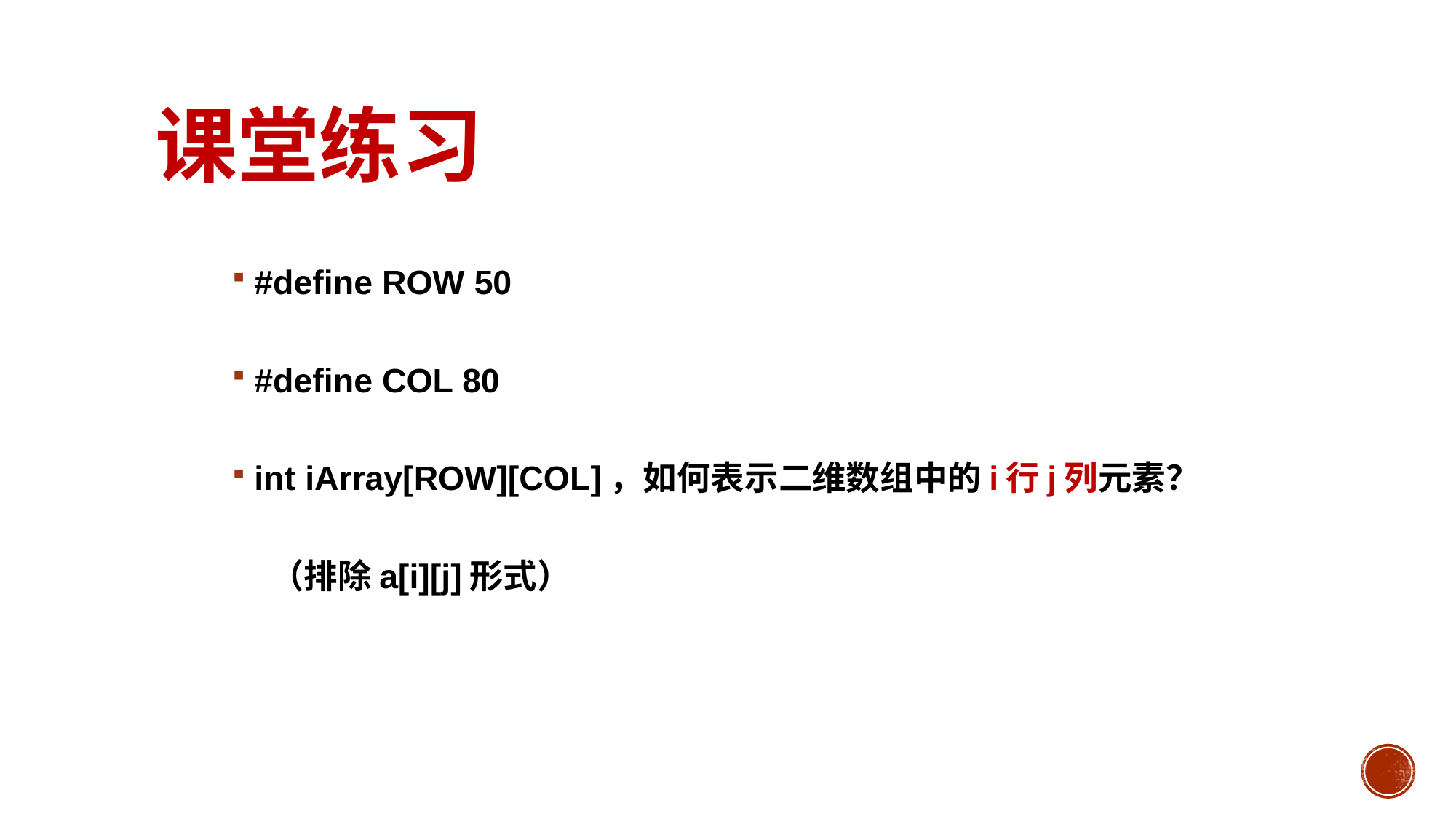

课堂练习
#define ROW 50
#define COL 80
int iArray[ROW][COL]，如何表示二维数组中的i行j列元素？
    （排除a[i][j]形式）